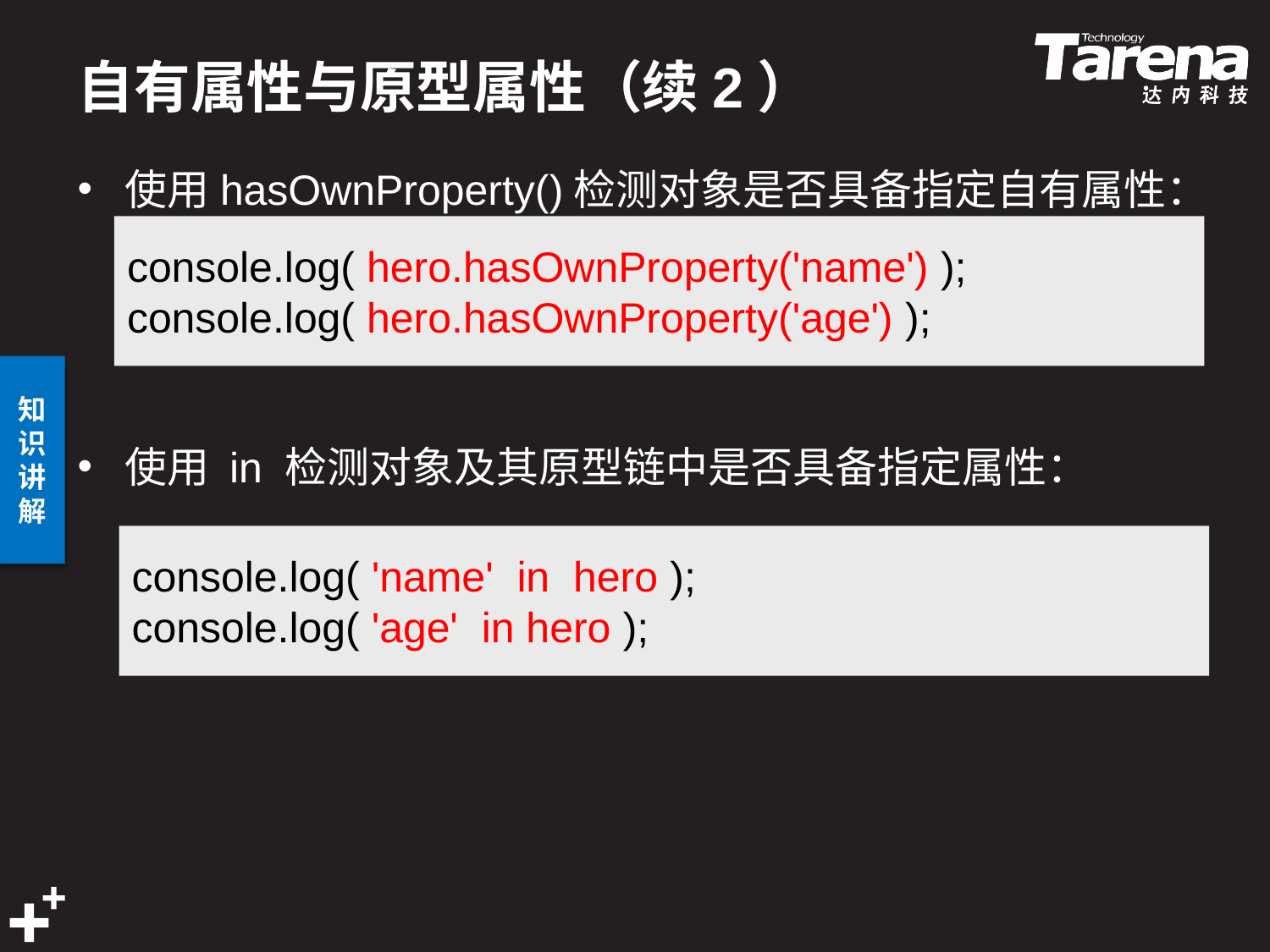

# 自有属性与原型属性（续2）
使用hasOwnProperty()检测对象是否具备指定自有属性：

使用 in 检测对象及其原型链中是否具备指定属性：
console.log( hero.hasOwnProperty('name') );
console.log( hero.hasOwnProperty('age') );
console.log( 'name'  in  hero );
console.log( 'age'  in hero );